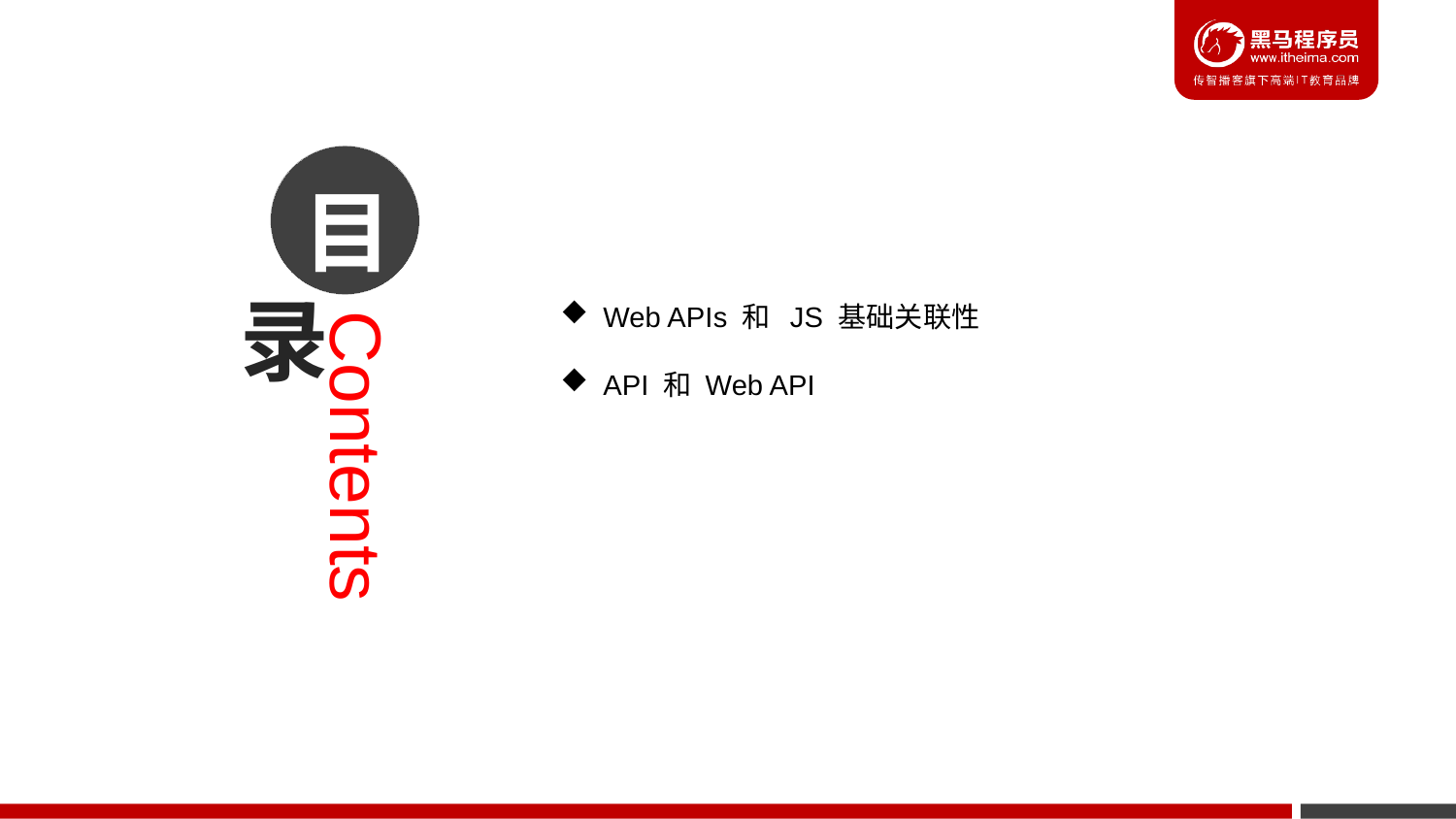

Web APIs 和  JS 基础关联性
API 和 Web API